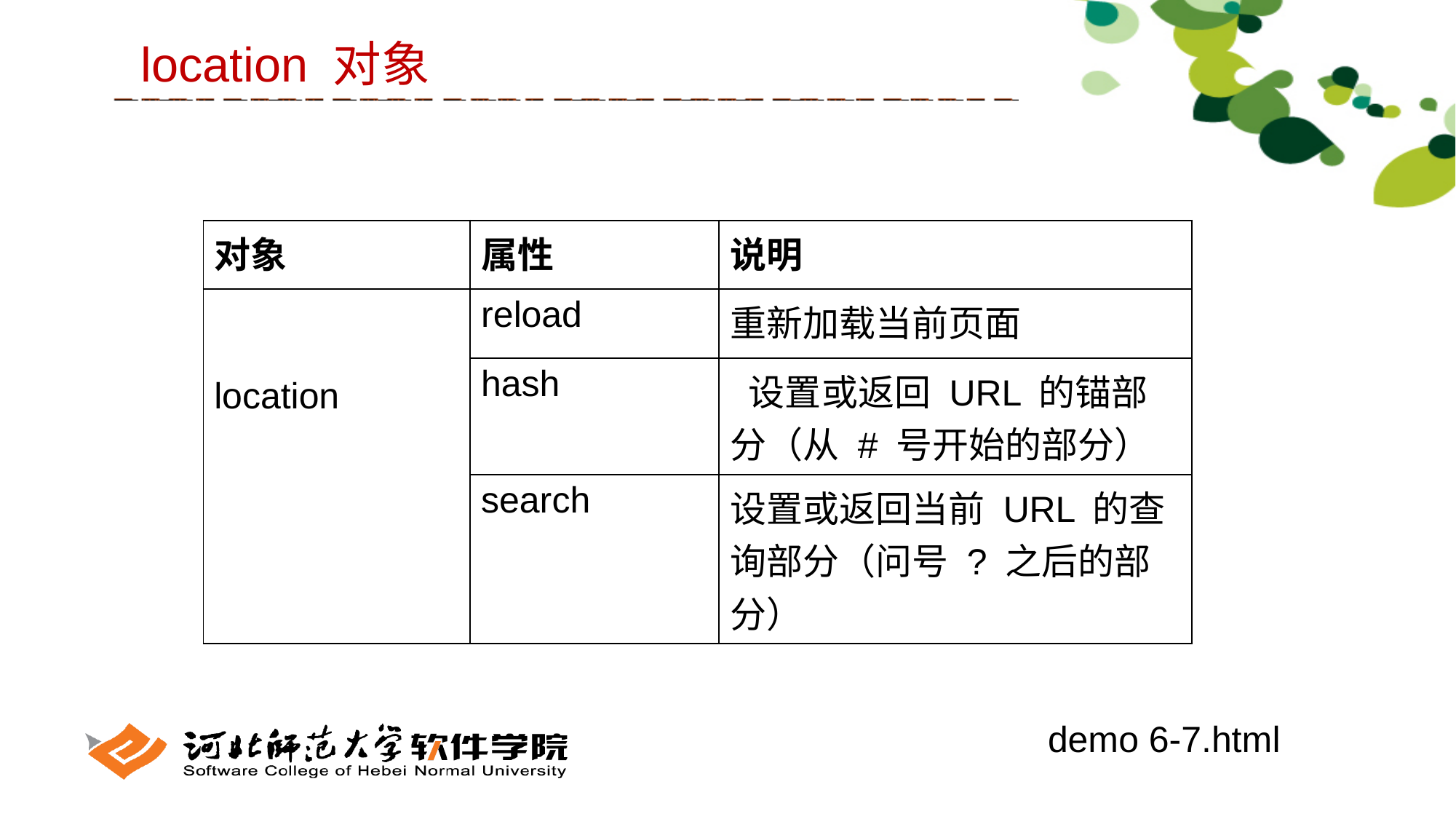

location 对象

| 对象 | 属性 | 说明 |
| --- | --- | --- |
| location | reload | 重新加载当前页面 |
|  | hash | 设置或返回 URL 的锚部分（从 # 号开始的部分） |
|  | search | 设置或返回当前 URL 的查询部分（问号 ? 之后的部分） |
demo 6-7.html